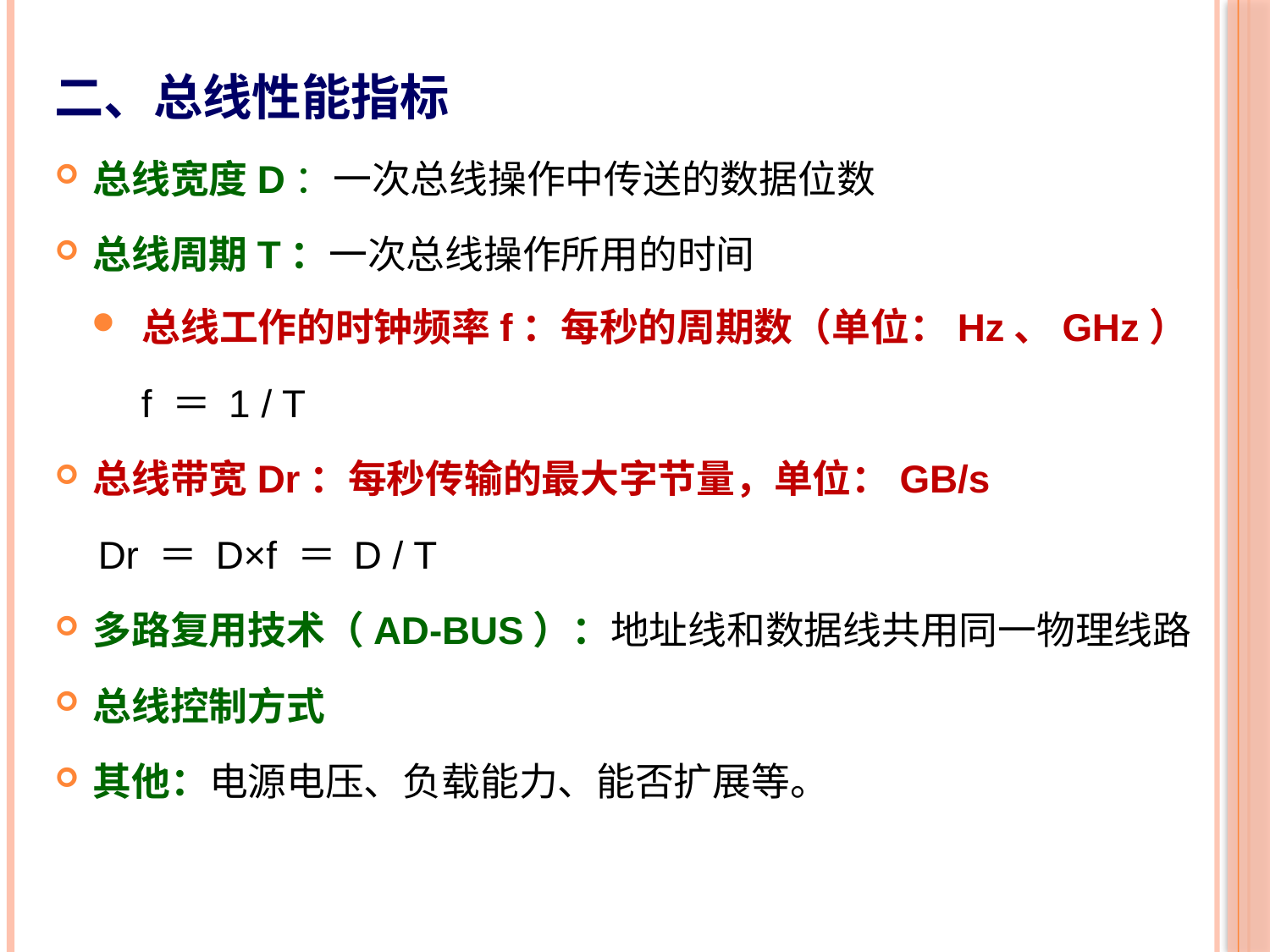

二、总线性能指标
总线宽度D：一次总线操作中传送的数据位数
总线周期T：一次总线操作所用的时间
总线工作的时钟频率f：每秒的周期数（单位：Hz、GHz）
        f ＝ 1 / T
总线带宽Dr：每秒传输的最大字节量，单位：GB/s
    Dr ＝ D×f ＝ D / T
多路复用技术（AD-BUS）：地址线和数据线共用同一物理线路
总线控制方式
其他：电源电压、负载能力、能否扩展等。